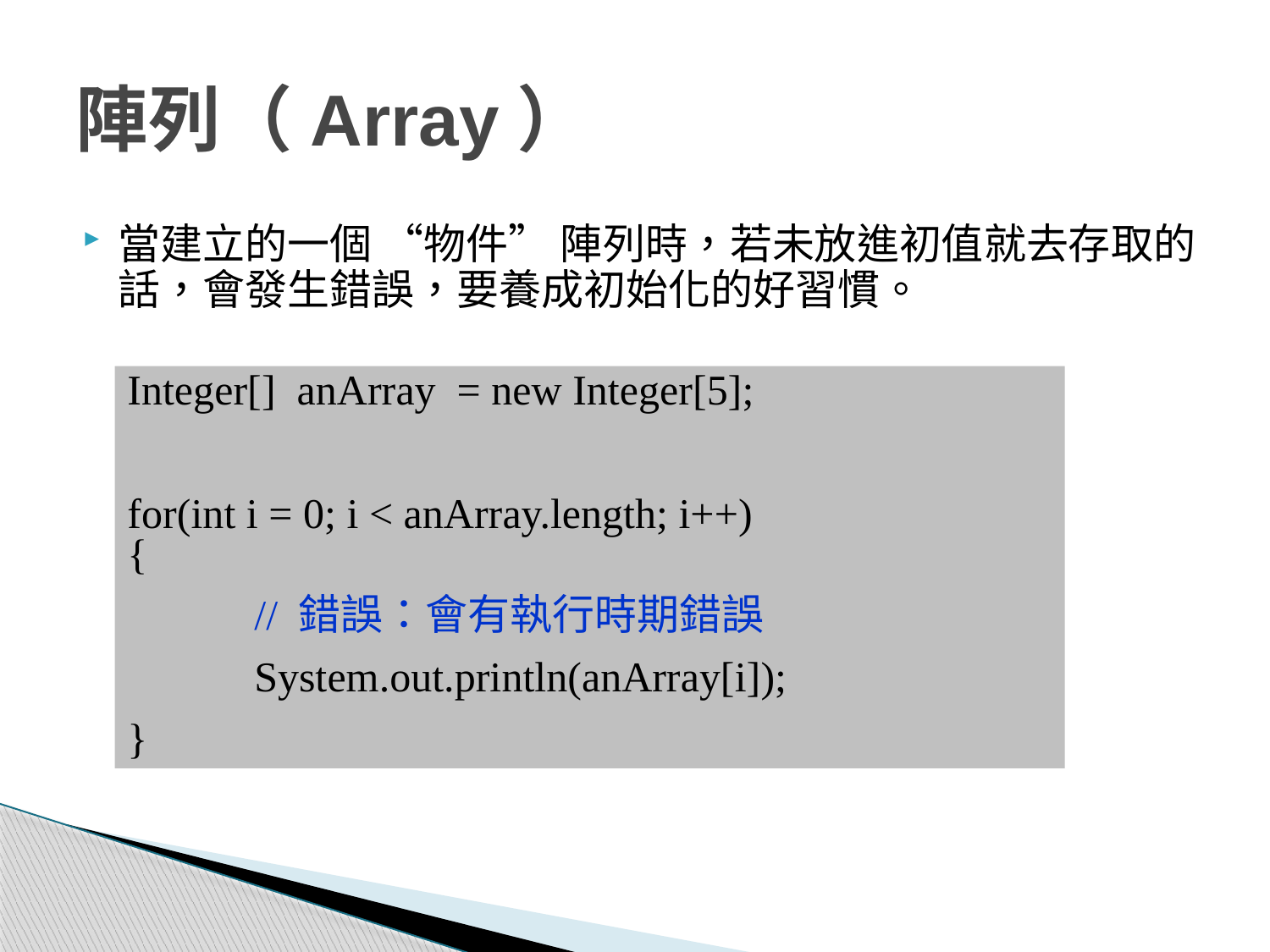

# 陣列（Array）
當建立的一個 “物件” 陣列時，若未放進初值就去存取的話，會發生錯誤，要養成初始化的好習慣。
Integer[]  anArray  = new Integer[5];

for(int i = 0; i < anArray.length; i++)
{
	// 錯誤：會有執行時期錯誤
	System.out.println(anArray[i]);
}